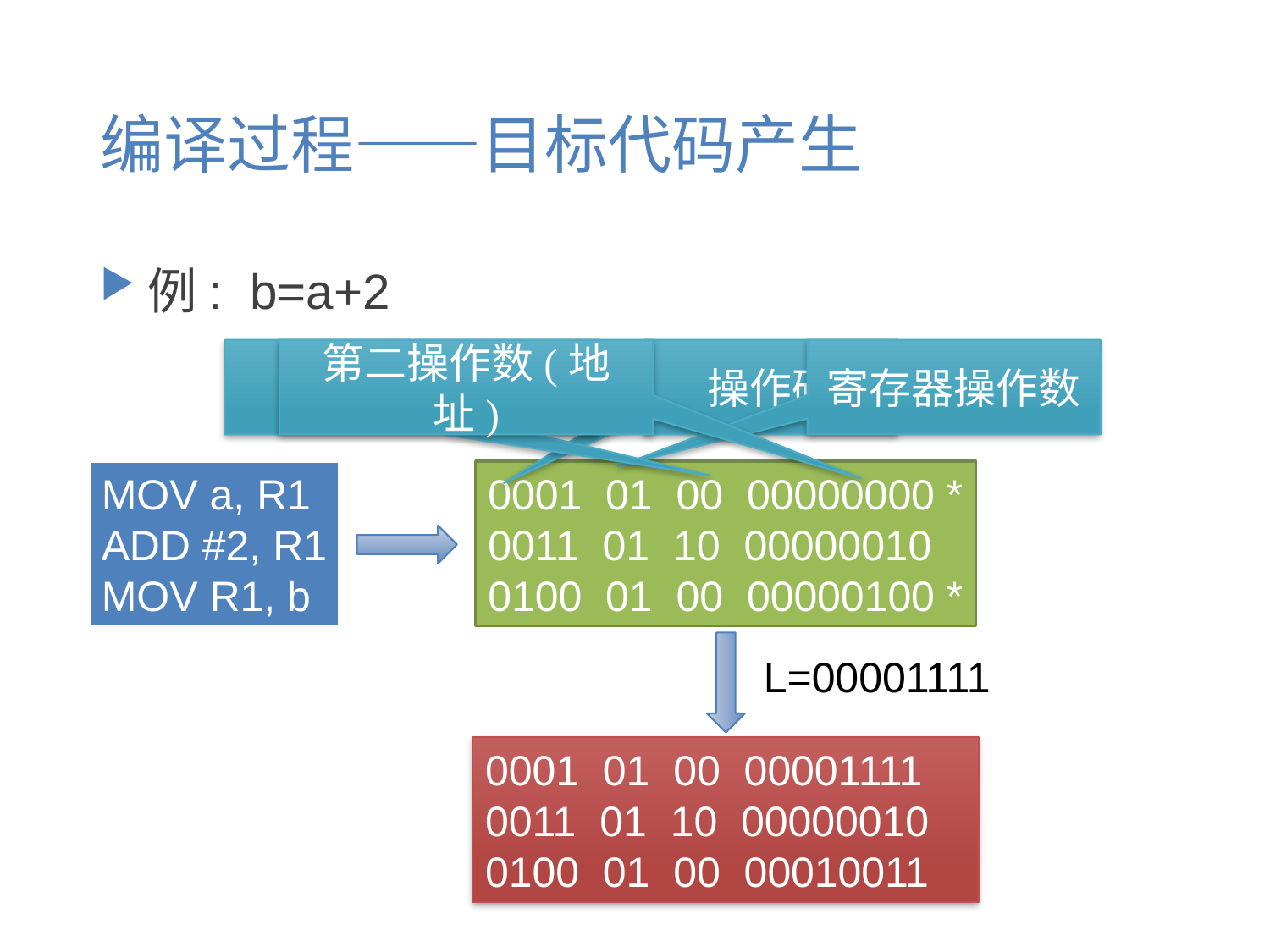

# 编译过程——目标代码产生
例:  b=a+2
第二操作数(地址)
操作数标志
寄存器操作数
操作码
MOV a, R1
ADD #2, R1
MOV R1, b
0001  01  00  00000000 *
0011  01  10  00000010
0100  01  00  00000100 *

L=00001111

0001  01  00  00001111
0011  01  10  00000010
0100  01  00  00010011